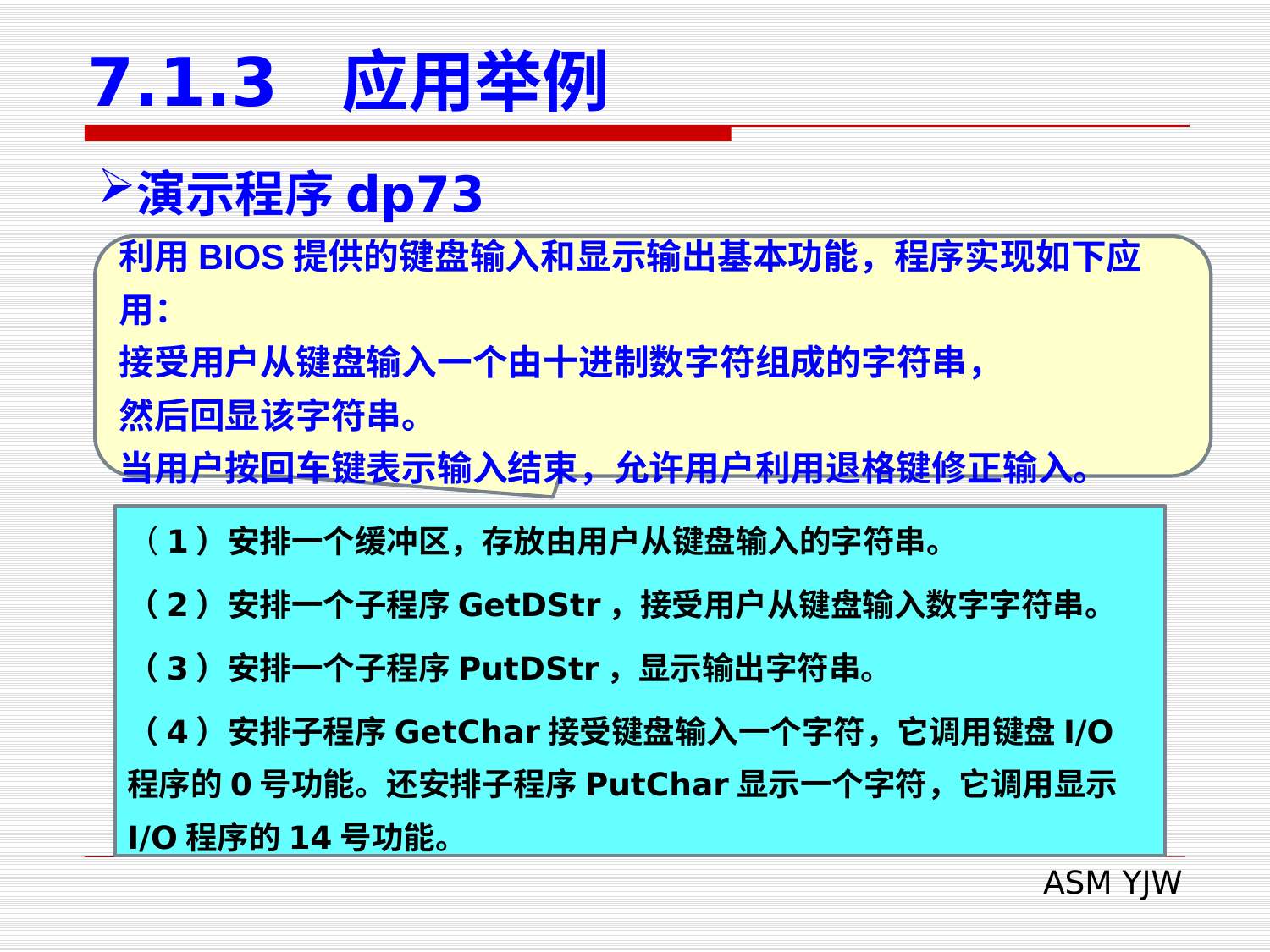

# 7.1.3  应用举例
演示程序dp73
利用BIOS提供的键盘输入和显示输出基本功能，程序实现如下应用：
接受用户从键盘输入一个由十进制数字符组成的字符串，
然后回显该字符串。
当用户按回车键表示输入结束，允许用户利用退格键修正输入。
（1）安排一个缓冲区，存放由用户从键盘输入的字符串。
（2）安排一个子程序GetDStr，接受用户从键盘输入数字字符串。
（3）安排一个子程序PutDStr，显示输出字符串。
（4）安排子程序GetChar接受键盘输入一个字符，它调用键盘I/O程序的0号功能。还安排子程序PutChar显示一个字符，它调用显示I/O程序的14号功能。